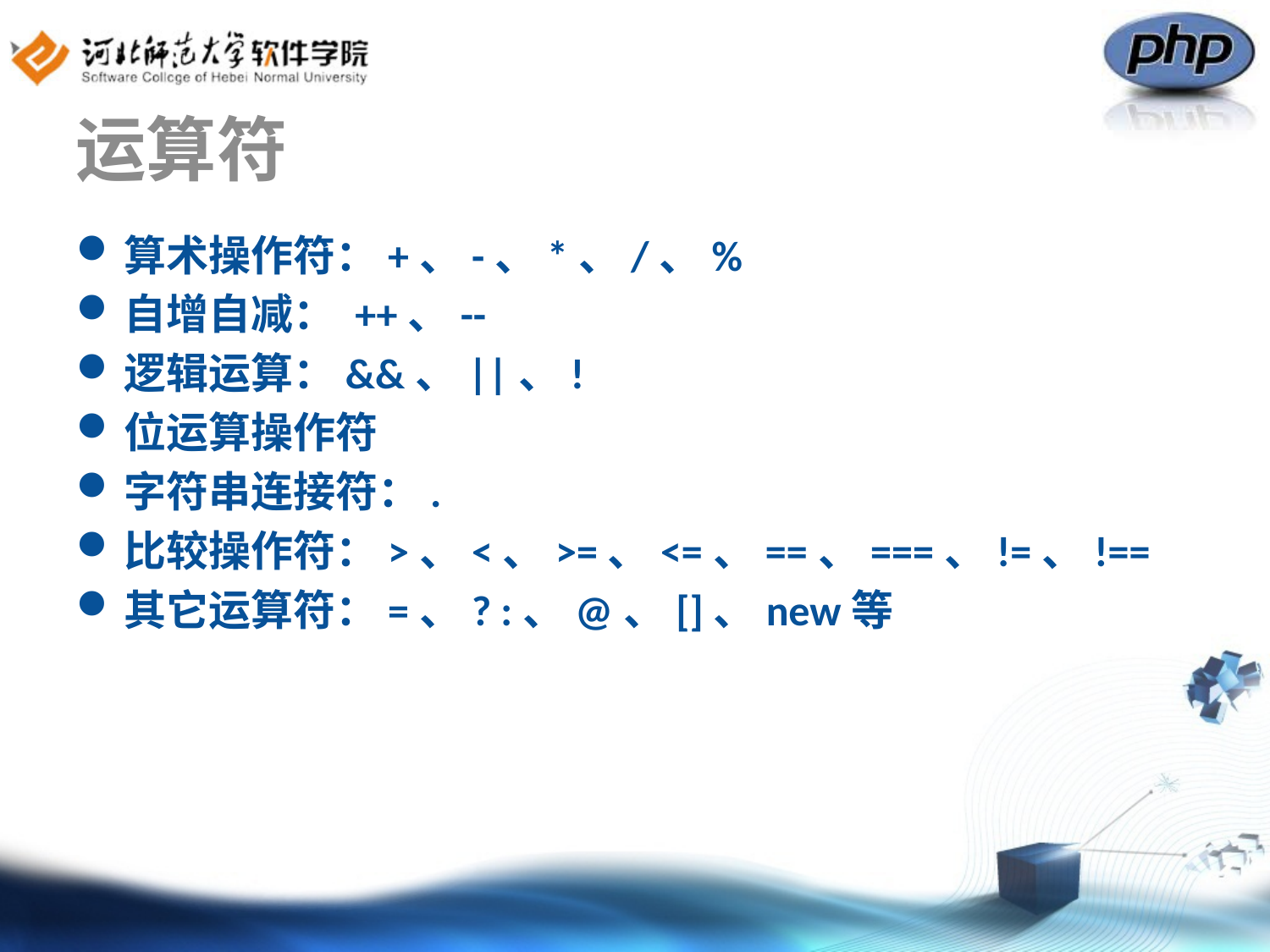

# 运算符
算术操作符：+、-、*、/、%
自增自减： ++、--
逻辑运算：&&、||、!
位运算操作符
字符串连接符：.
比较操作符：>、<、>=、<=、==、===、!=、!==
其它运算符：=、? :、@、[]、new等